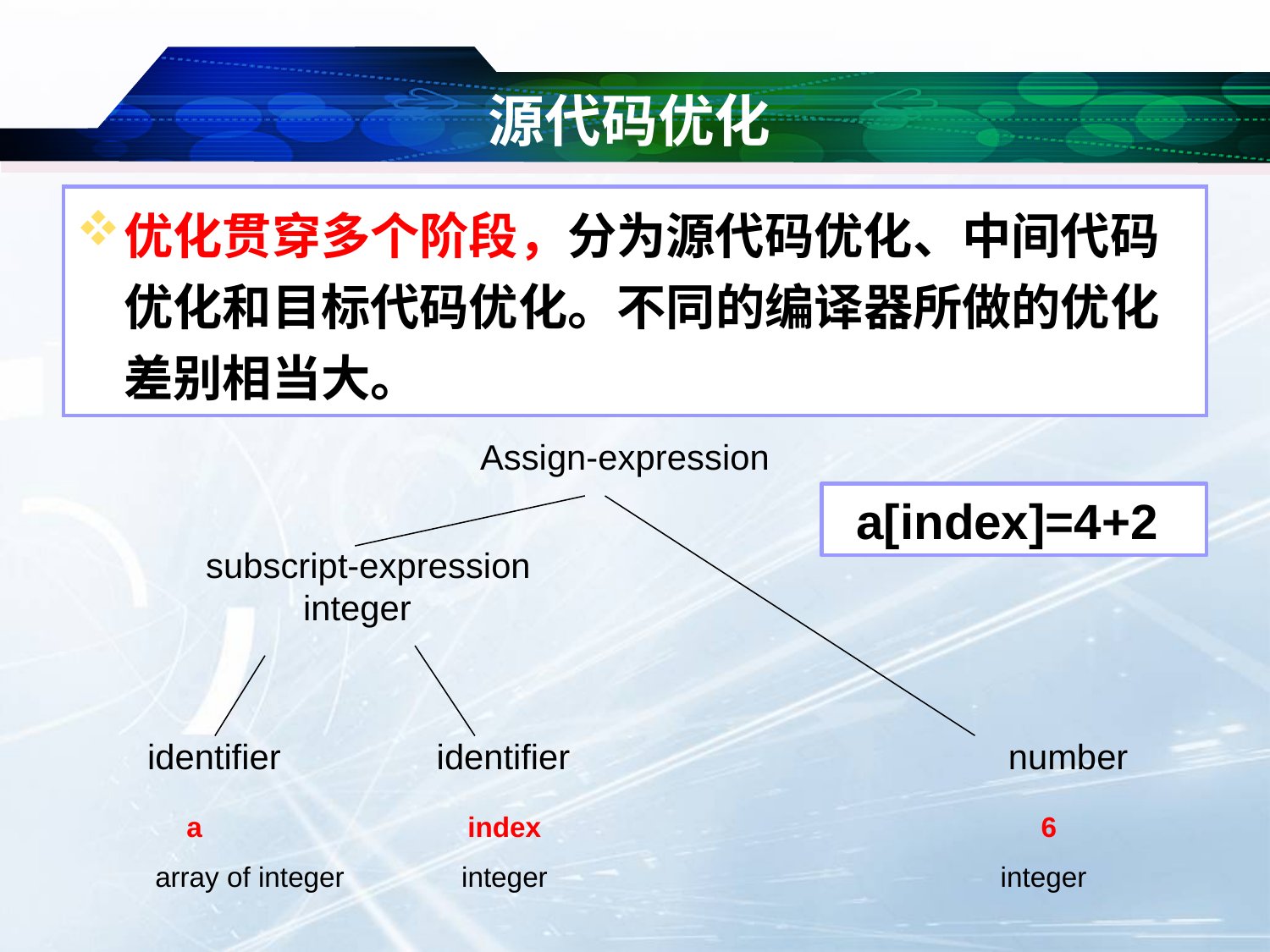

# 源代码优化
优化贯穿多个阶段，分为源代码优化、中间代码优化和目标代码优化。不同的编译器所做的优化差别相当大。

Assign-expression

      subscript-expression
                integer

identifier                identifier                                             number
     a                                  index                                                                6
 array of integer               integer                                                          integer
a[index]=4+2